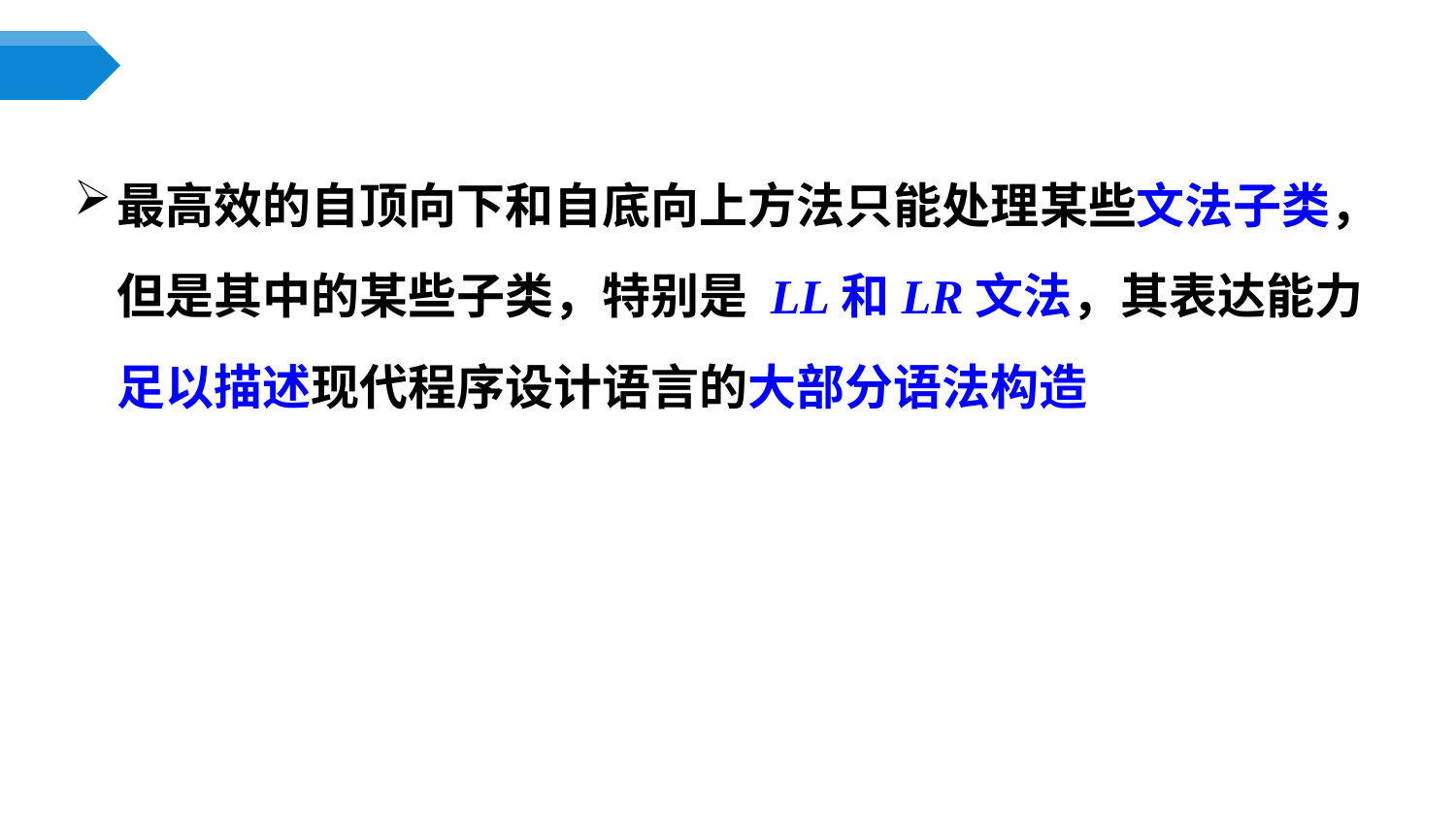

最高效的自顶向下和自底向上方法只能处理某些文法子类，但是其中的某些子类，特别是 LL和LR文法，其表达能力足以描述现代程序设计语言的大部分语法构造